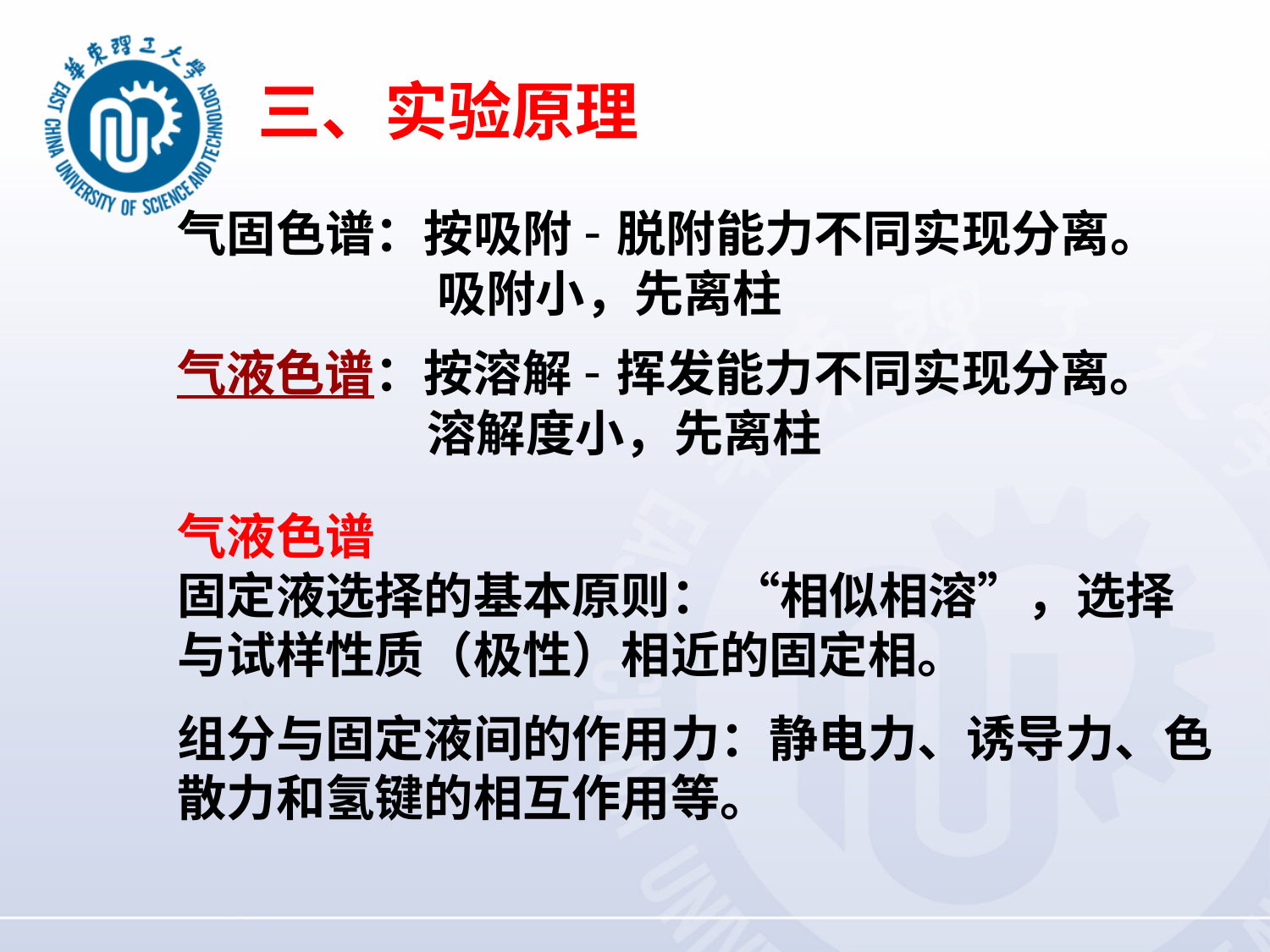

三、实验原理
气固色谱：按吸附-脱附能力不同实现分离。
吸附小，先离柱
气液色谱：按溶解-挥发能力不同实现分离。
溶解度小，先离柱
气液色谱
固定液选择的基本原则： “相似相溶”，选择与试样性质（极性）相近的固定相。
组分与固定液间的作用力：静电力、诱导力、色散力和氢键的相互作用等。